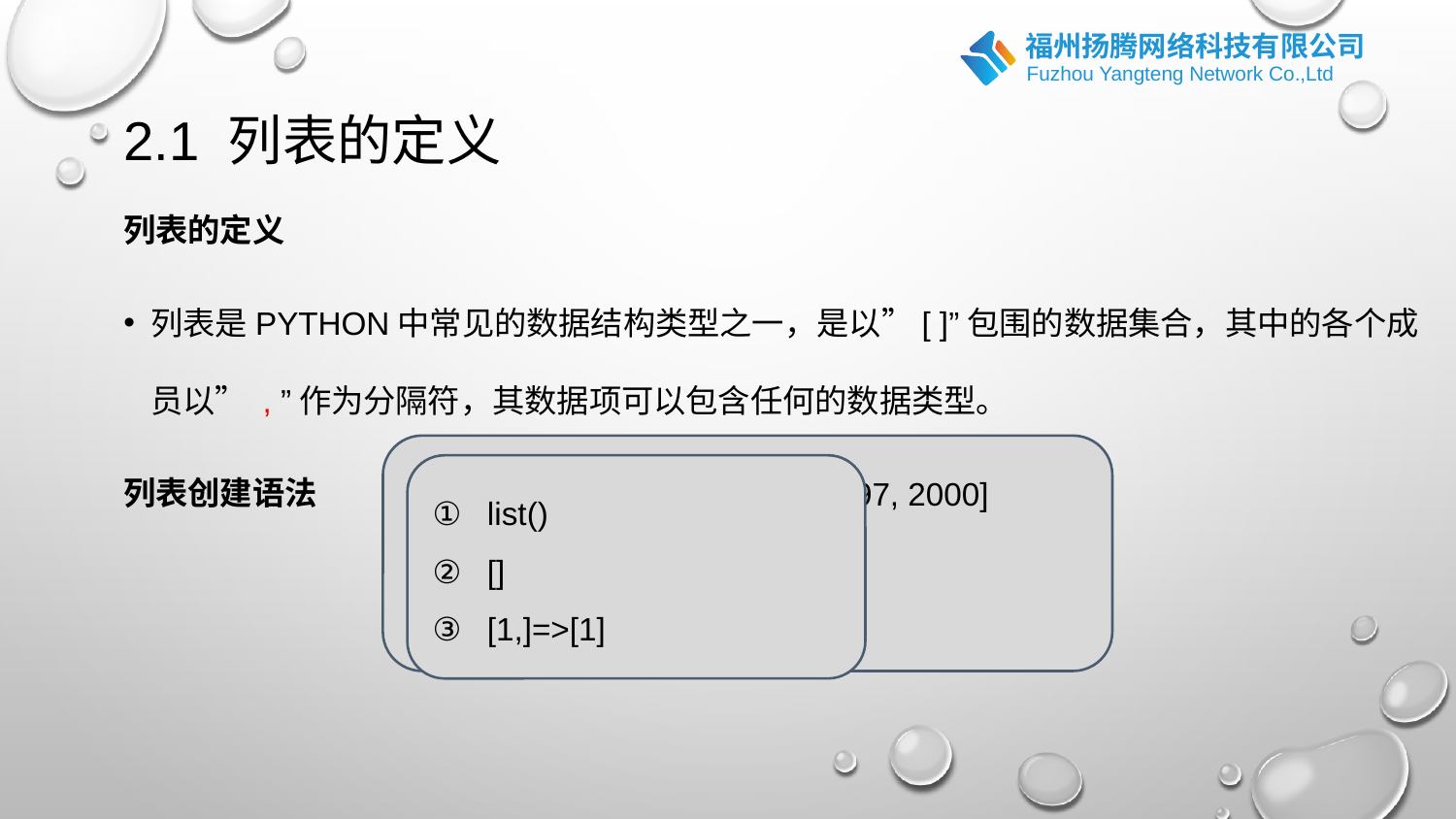

# 2.1 列表的定义
列表的定义
列表是python中常见的数据结构类型之一，是以”[ ]”包围的数据集合，其中的各个成员以” , ”作为分隔符，其数据项可以包含任何的数据类型。
列表创建语法

list1 = ['physics', 'chemistry', 1997, 2000]
list2 = [1, 2, 3, 4, 5]
list3 = ["a", "b", "c", "d"]

list()
[]
[1,]=>[1]